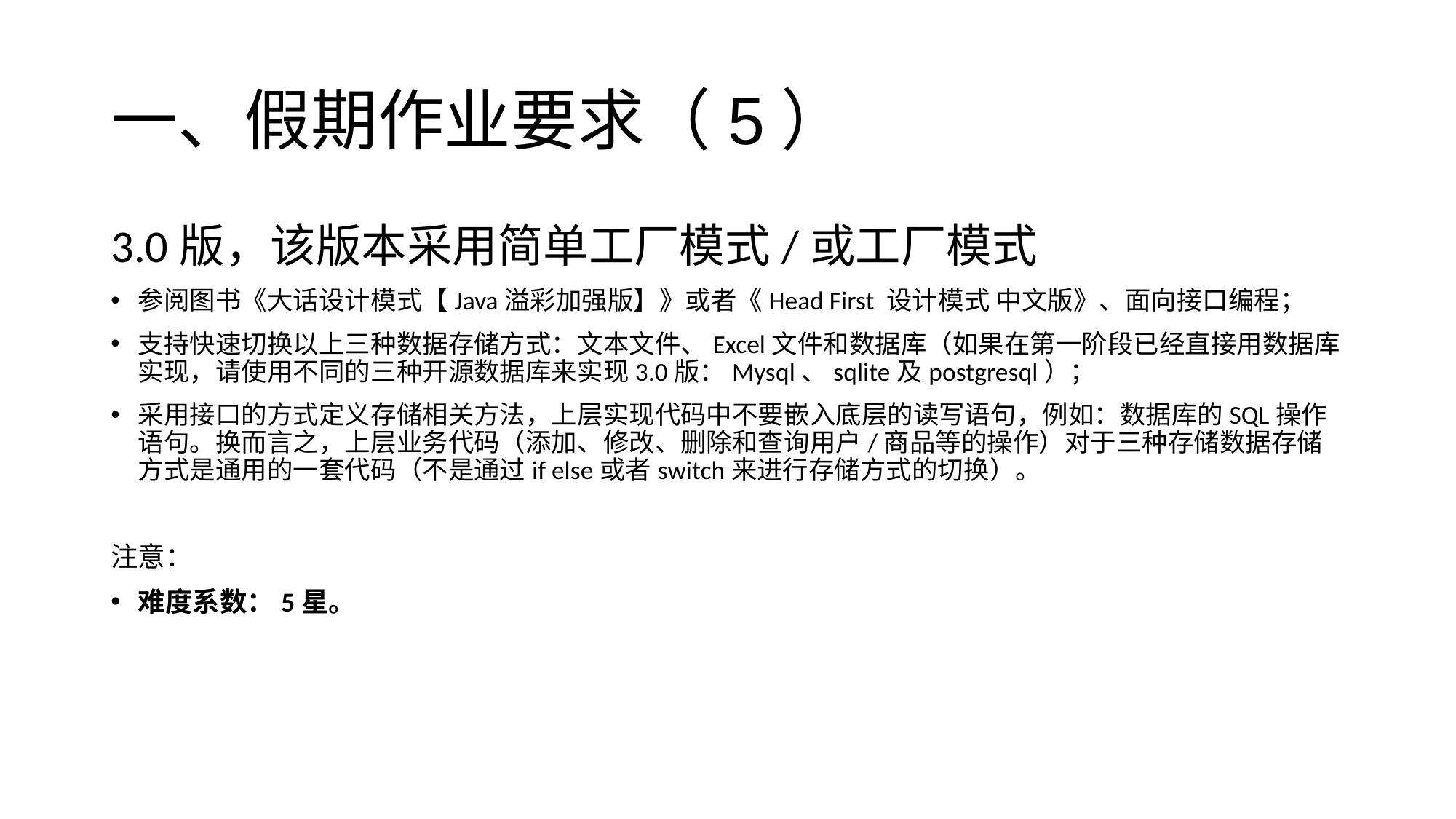

# 一、假期作业要求（5）
3.0版，该版本采用简单工厂模式/或工厂模式
参阅图书《大话设计模式【Java溢彩加强版】》或者《Head First 设计模式 中文版》、面向接口编程；
支持快速切换以上三种数据存储方式：文本文件、Excel文件和数据库（如果在第一阶段已经直接用数据库实现，请使用不同的三种开源数据库来实现3.0版：Mysql、sqlite及postgresql）；
采用接口的方式定义存储相关方法，上层实现代码中不要嵌入底层的读写语句，例如：数据库的SQL操作语句。换而言之，上层业务代码（添加、修改、删除和查询用户/商品等的操作）对于三种存储数据存储方式是通用的一套代码（不是通过if else或者switch来进行存储方式的切换）。

注意：
难度系数：5星。